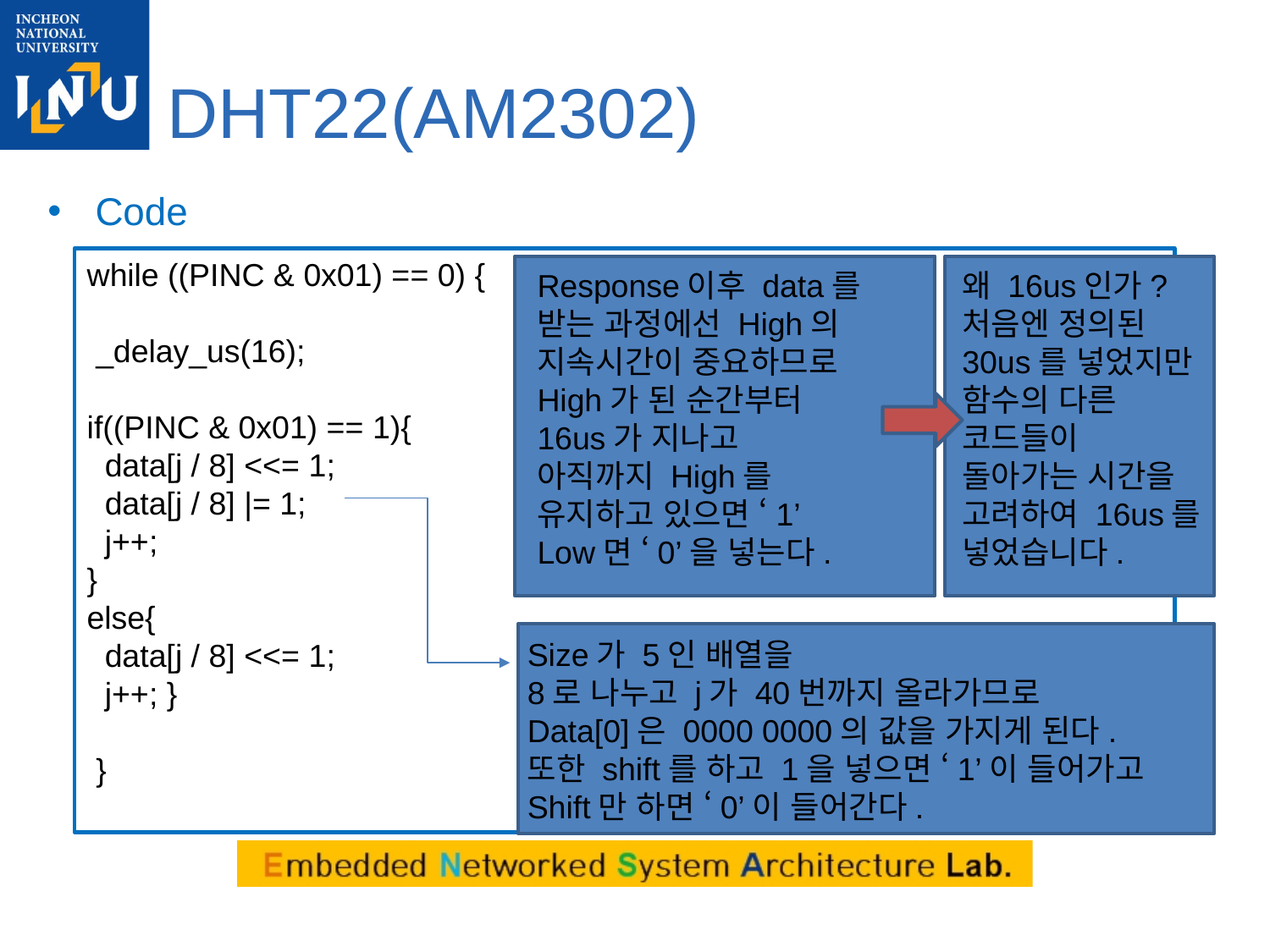

DHT22(AM2302)
Code
while ((PINC & 0x01) == 0) {

 _delay_us(16);

if((PINC & 0x01) == 1){
  data[j / 8] <<= 1;
  data[j / 8] |= 1;
  j++;
}
else{
  data[j / 8] <<= 1;
  j++; }

 }

Response이후 data를 받는 과정에선 High의 지속시간이 중요하므로
High가 된 순간부터
16us가 지나고
아직까지 High를
유지하고 있으면 ‘1’
Low면 ‘0’을 넣는다.
왜 16us인가?
처음엔 정의된30us를 넣었지만
함수의 다른 코드들이 돌아가는 시간을 고려하여 16us를 넣었습니다.

Size가 5인 배열을
8로 나누고 j가 40번까지 올라가므로
Data[0]은 0000 0000의 값을 가지게 된다.
또한 shift를 하고 1을 넣으면 ‘1’이 들어가고
Shift만 하면 ‘0’이 들어간다.